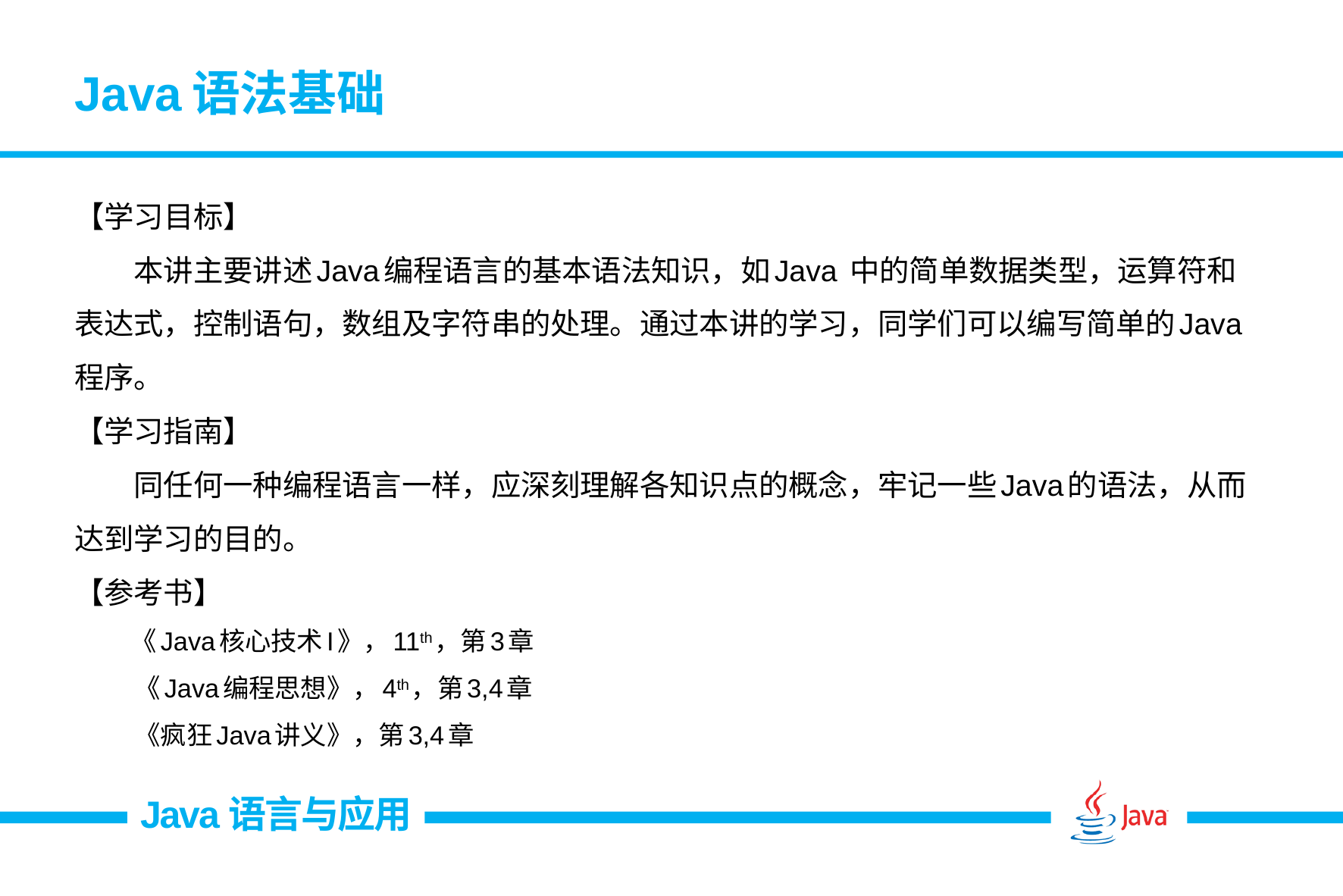

# Java语法基础
【学习目标】
　　本讲主要讲述Java编程语言的基本语法知识，如Java 中的简单数据类型，运算符和表达式，控制语句，数组及字符串的处理。通过本讲的学习，同学们可以编写简单的Java程序。
【学习指南】　　
　　同任何一种编程语言一样，应深刻理解各知识点的概念，牢记一些Java的语法，从而达到学习的目的。
【参考书】
         《Java核心技术I》，11th，第3章
《Java编程思想》，4th，第3,4章
《疯狂Java讲义》，第3,4章